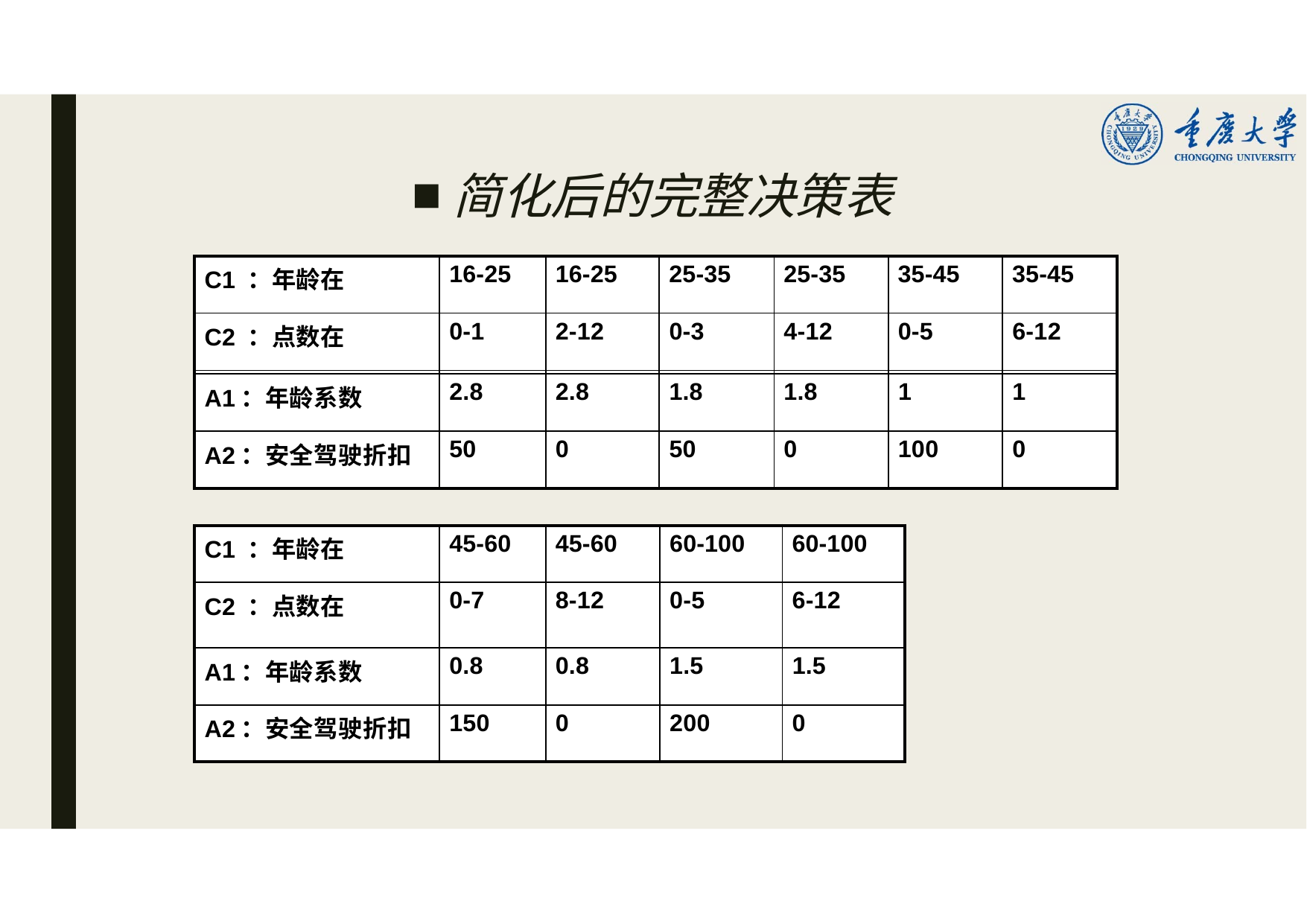

简化后的完整决策表
| C1 ：年龄在 | 16-25 | 16-25 | 25-35 | 25-35 | 35-45 | 35-45 |
| --- | --- | --- | --- | --- | --- | --- |
| C2 ：点数在 | 0-1 | 2-12 | 0-3 | 4-12 | 0-5 | 6-12 |
|  |  |  |  |  |  |  |
| A1：年龄系数 | 2.8 | 2.8 | 1.8 | 1.8 | 1 | 1 |
| A2：安全驾驶折扣 | 50 | 0 | 50 | 0 | 100 | 0 |
| C1 ：年龄在 | 45-60 | 45-60 | 60-100 | 60-100 |
| --- | --- | --- | --- | --- |
| C2 ：点数在 | 0-7 | 8-12 | 0-5 | 6-12 |
| A1：年龄系数 | 0.8 | 0.8 | 1.5 | 1.5 |
| A2：安全驾驶折扣 | 150 | 0 | 200 | 0 |